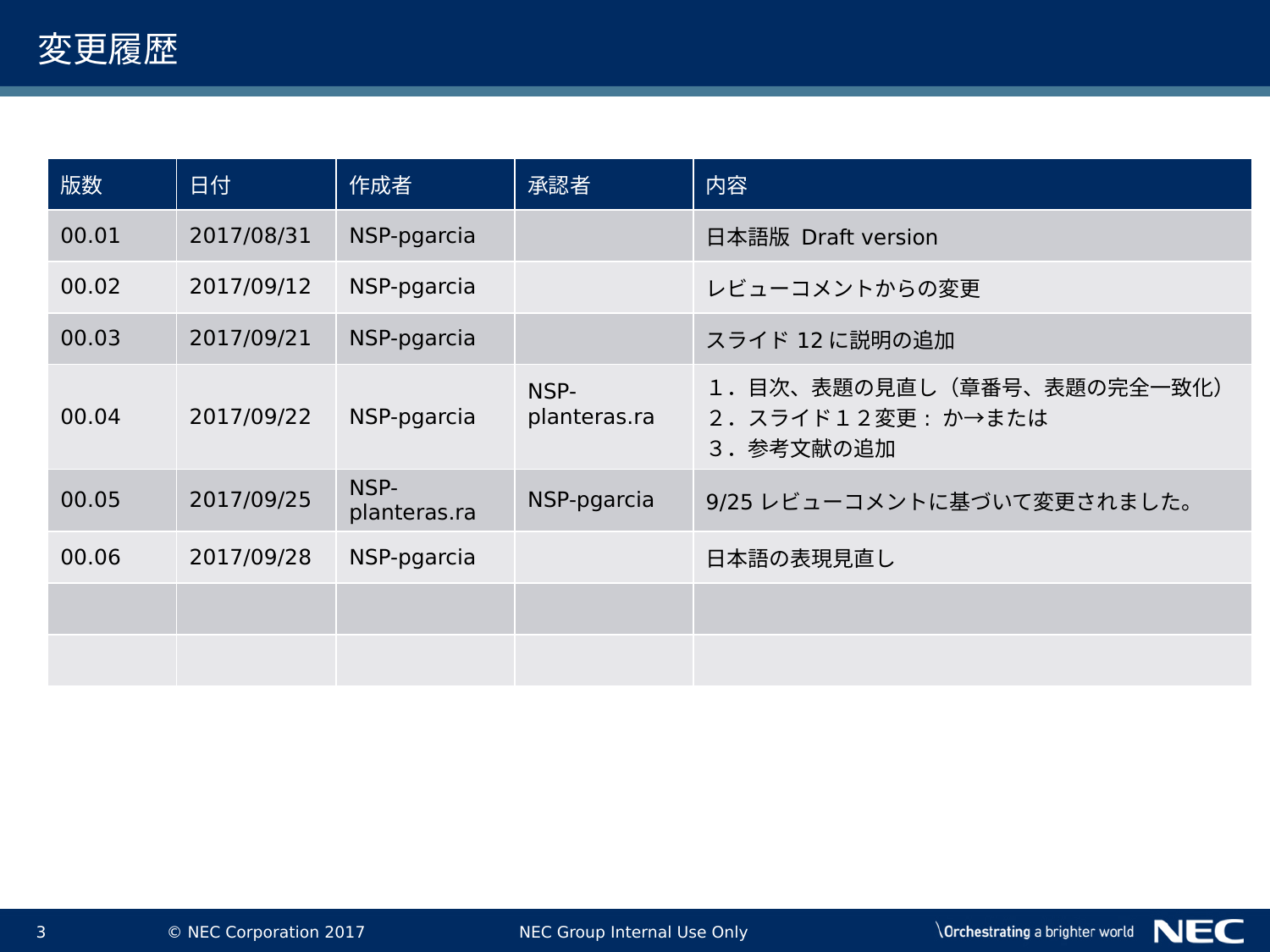

# 変更履歴
| 版数 | 日付 | 作成者 | 承認者 | 内容 |
| --- | --- | --- | --- | --- |
| 00.01 | 2017/08/31 | NSP-pgarcia |  | 日本語版 Draft version |
| 00.02 | 2017/09/12 | NSP-pgarcia |  | レビューコメントからの変更 |
| 00.03 | 2017/09/21 | NSP-pgarcia |  | スライド12に説明の追加 |
| 00.04 | 2017/09/22 | NSP-pgarcia | NSP-planteras.ra | １．目次、表題の見直し（章番号、表題の完全一致化） ２．スライド１２変更: か→または ３．参考文献の追加 |
| 00.05 | 2017/09/25 | NSP-planteras.ra | NSP-pgarcia | 9/25レビューコメントに基づいて変更されました。 |
| 00.06 | 2017/09/28 | NSP-pgarcia |  | 日本語の表現見直し |
|  |  |  |  |  |
|  |  |  |  |  |